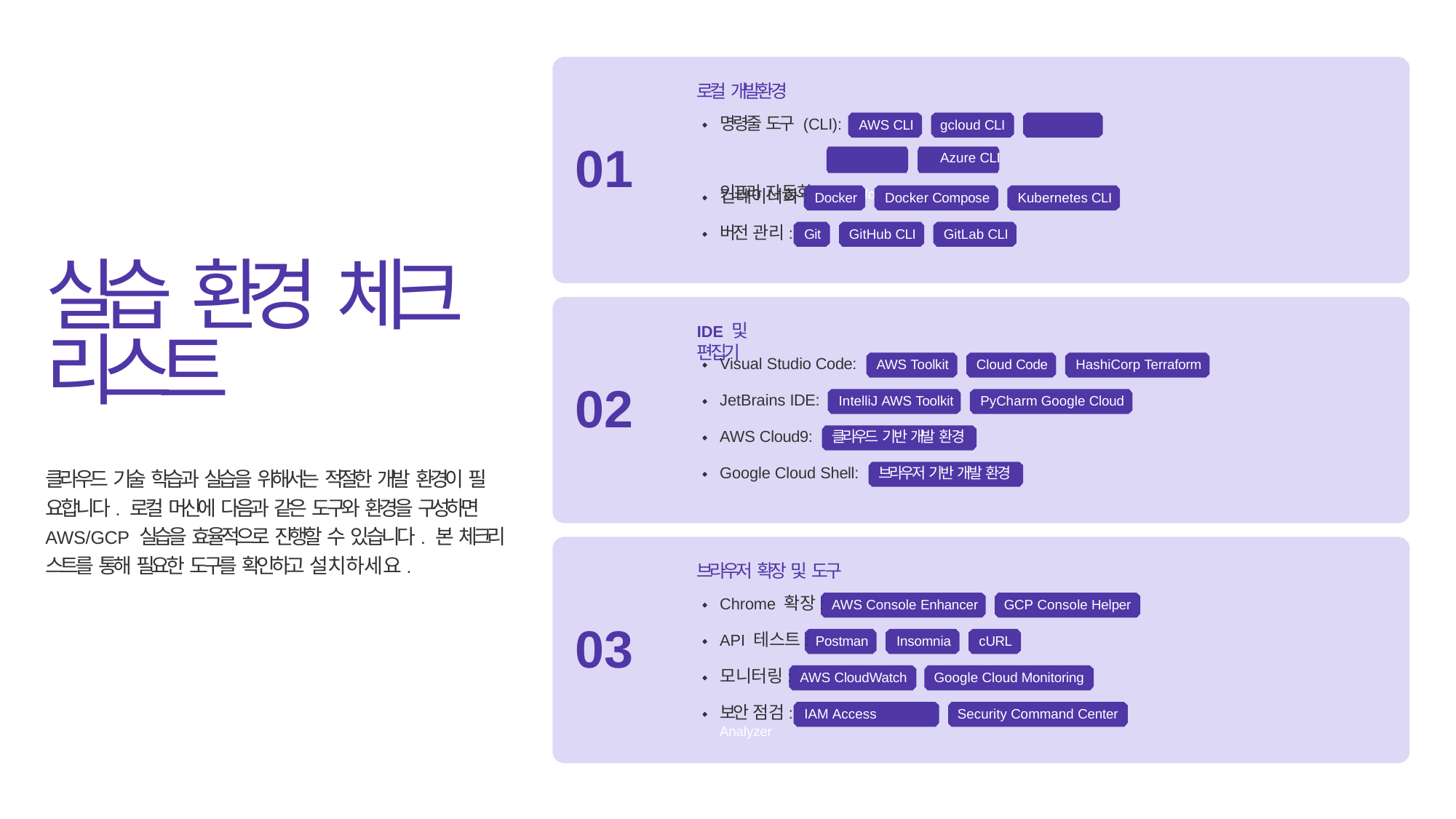

로컬 개발환경
명령줄 도구 (CLI):	AWS CLI

gcloud CLI	Azure CLI

인프라 자동화:	Terraform          Ansible

01

컨테이너화:	Docker	Docker Compose	Kubernetes CLI

버전 관리:	Git	GitHub CLI	GitLab CLI

실습 환경 체크 리스트

IDE 및 편집기
Visual Studio Code:	AWS Toolkit	Cloud Code	HashiCorp Terraform

02
JetBrains IDE:	IntelliJ AWS Toolkit	PyCharm Google Cloud

AWS Cloud9:	클라우드 기반 개발 환경

클라우드 기술 학습과 실습을 위해서는 적절한 개발 환경이 필 요합니다. 로컬 머신에 다음과 같은 도구와 환경을 구성하면 AWS/GCP 실습을 효율적으로 진행할 수 있습니다. 본 체크리 스트를 통해 필요한 도구를 확인하고 설치하세요.
Google Cloud Shell:	브라우저 기반 개발 환경

브라우저 확장 및 도구
Chrome 확장:	AWS Console Enhancer

GCP Console Helper
03
API 테스트:	Postman	Insomnia	cURL

모니터링:	AWS CloudWatch

Google Cloud Monitoring
보안 점검:	IAM Access Analyzer

Security Command Center